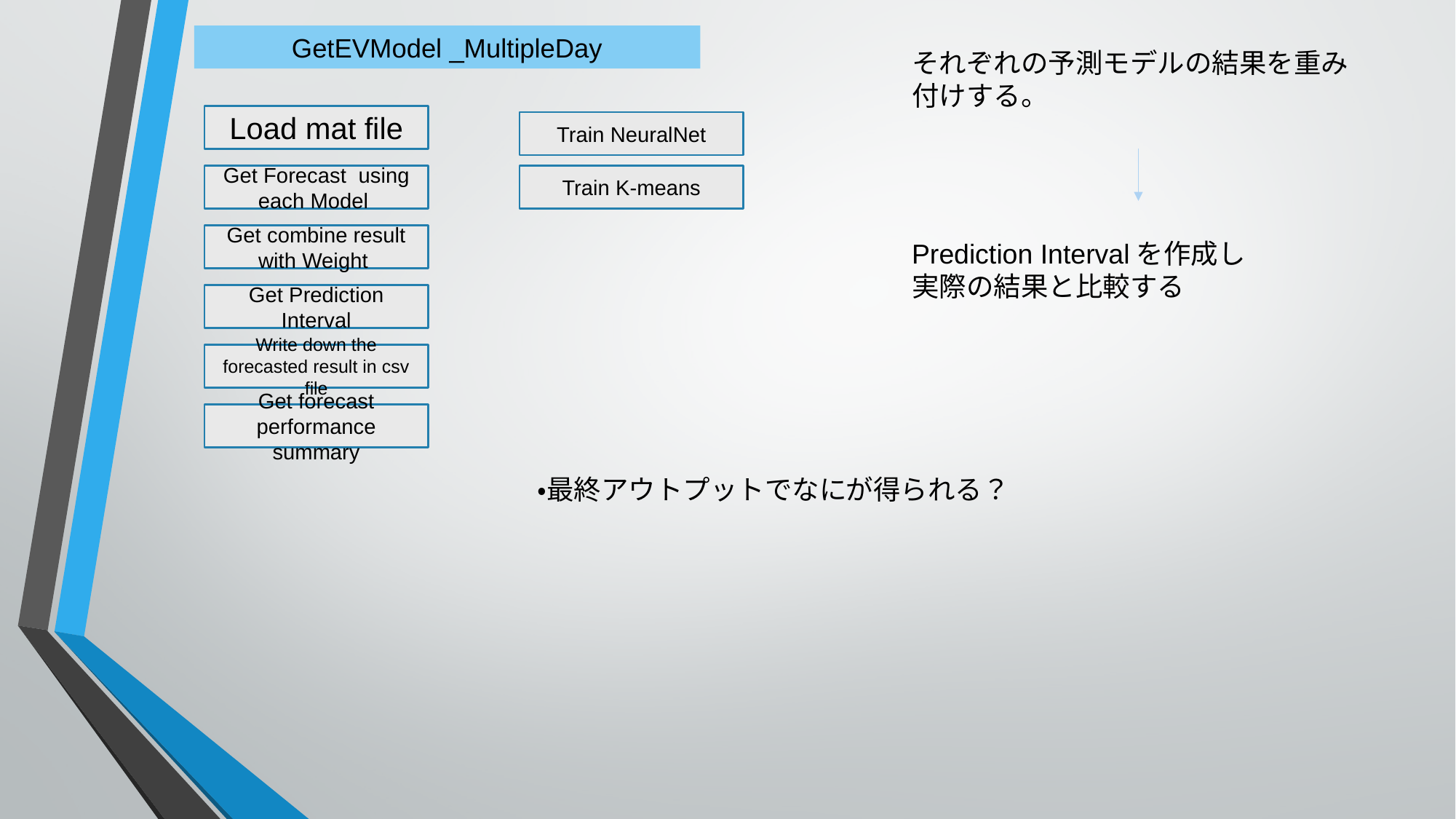

GetEVModel _MultipleDay
それぞれの予測モデルの結果を重み付けする。
Load mat file
Train NeuralNet
Get Forecast  using each Model
Train K-means
Get combine result with Weight
Prediction Intervalを作成し
実際の結果と比較する
Get Prediction Interval
Write down the forecasted result in csv file
Get forecast performance summary
・最終アウトプットでなにが得られる？